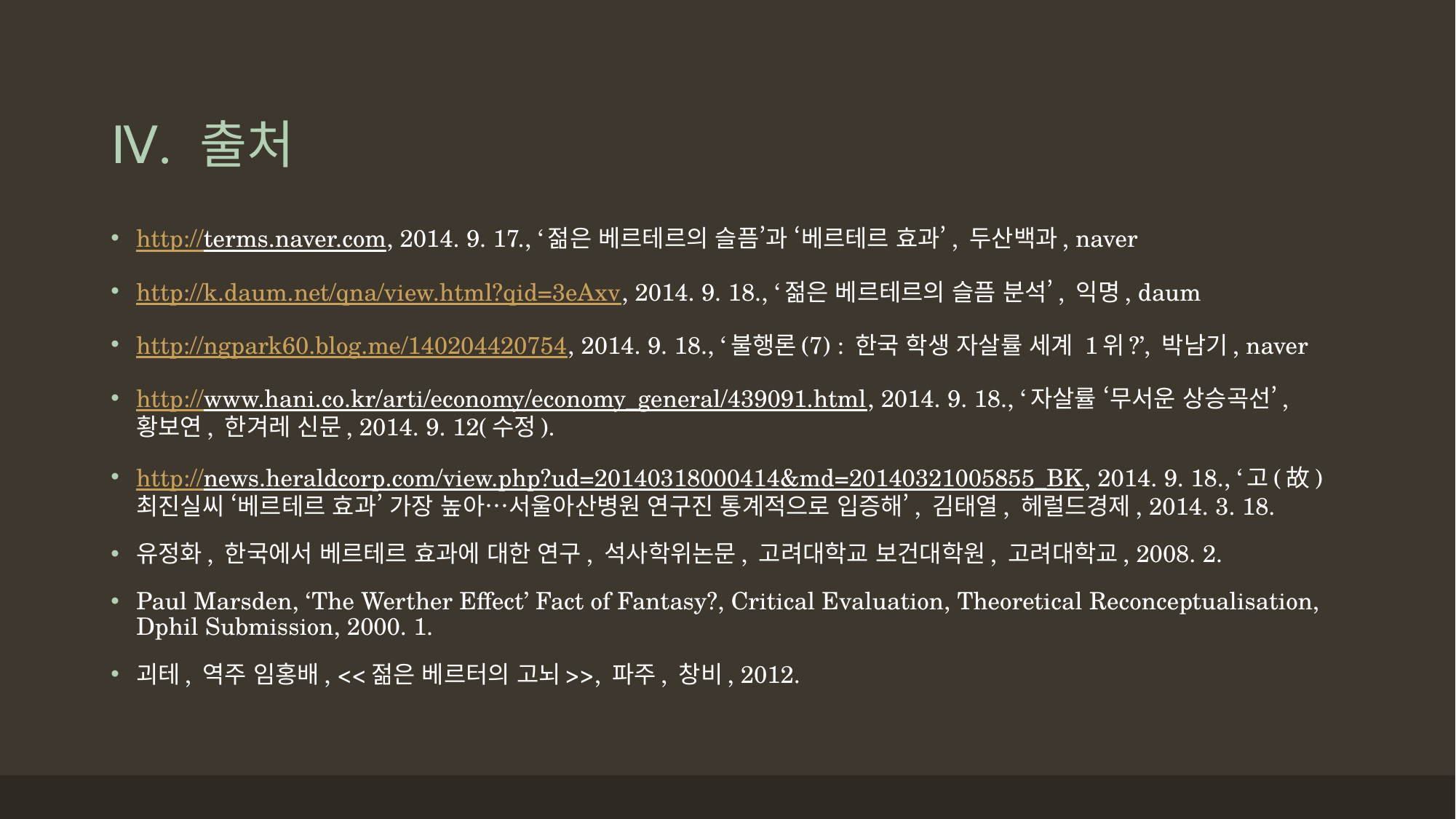

# Ⅳ. 출처
http://terms.naver.com, 2014. 9. 17., ‘젊은 베르테르의 슬픔’과 ‘베르테르 효과’, 두산백과, naver
http://k.daum.net/qna/view.html?qid=3eAxv, 2014. 9. 18., ‘젊은 베르테르의 슬픔 분석’, 익명, daum
http://ngpark60.blog.me/140204420754, 2014. 9. 18., ‘불행론(7) : 한국 학생 자살률 세계 1위?’, 박남기, naver
http://www.hani.co.kr/arti/economy/economy_general/439091.html, 2014. 9. 18., ‘자살률 ‘무서운 상승곡선’, 황보연, 한겨레 신문, 2014. 9. 12(수정).
http://news.heraldcorp.com/view.php?ud=20140318000414&md=20140321005855_BK, 2014. 9. 18., ‘고(故) 최진실씨 ‘베르테르 효과’ 가장 높아…서울아산병원 연구진 통계적으로 입증해’, 김태열, 헤럴드경제, 2014. 3. 18.
유정화, 한국에서 베르테르 효과에 대한 연구, 석사학위논문, 고려대학교 보건대학원, 고려대학교, 2008. 2.
Paul Marsden, ‘The Werther Effect’ Fact of Fantasy?, Critical Evaluation, Theoretical Reconceptualisation, Dphil Submission, 2000. 1.
괴테, 역주 임홍배, <<젊은 베르터의 고뇌>>, 파주, 창비, 2012.